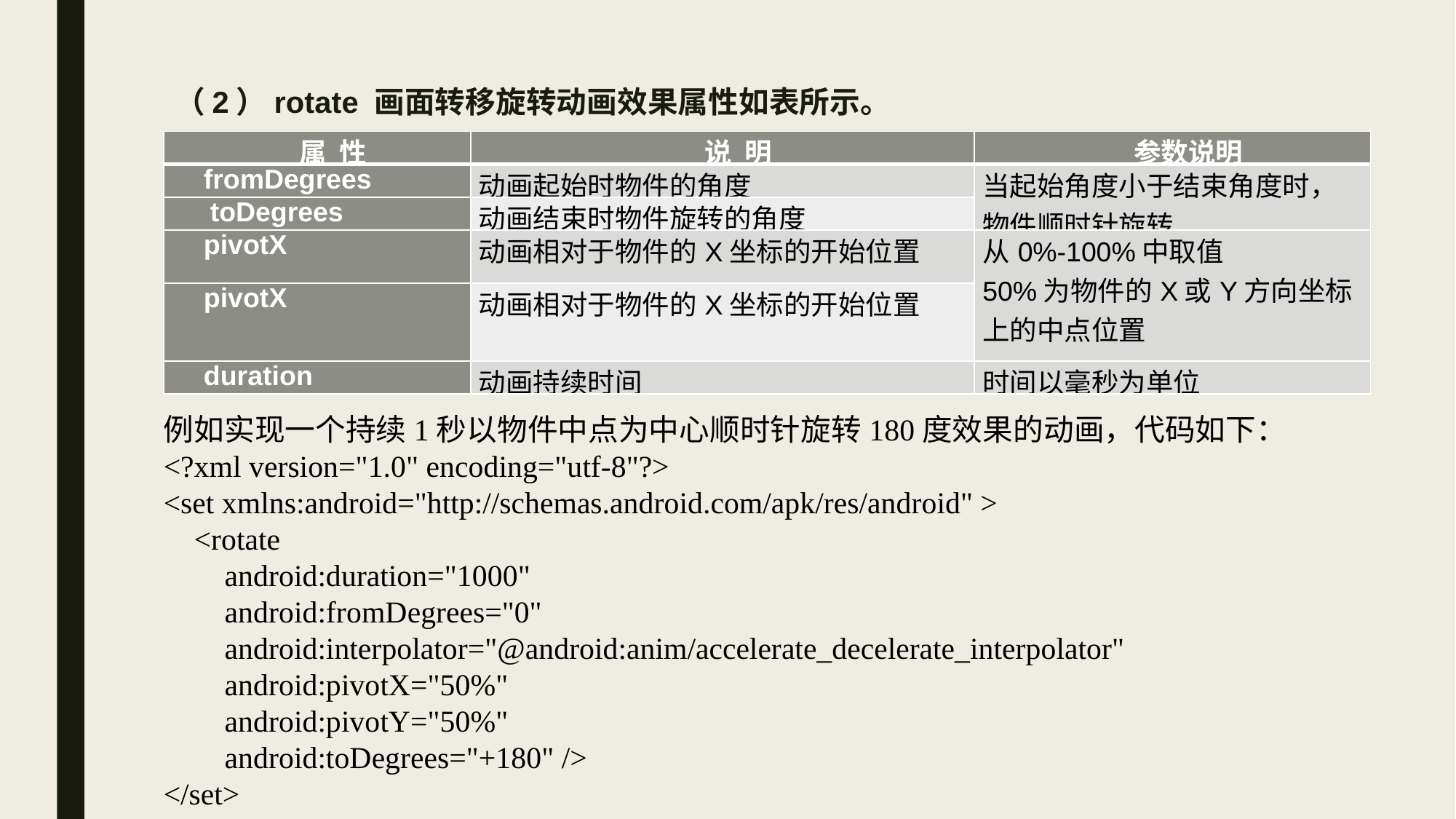

# （2）rotate 画面转移旋转动画效果属性如表所示。
| 属 性 | 说 明 | 参数说明 |
| --- | --- | --- |
| fromDegrees | 动画起始时物件的角度 | 当起始角度小于结束角度时，物件顺时针旋转 |
| toDegrees | 动画结束时物件旋转的角度 |  |
| pivotX | 动画相对于物件的X坐标的开始位置 | 从0%-100%中取值 50%为物件的X或Y方向坐标上的中点位置 |
| pivotX | 动画相对于物件的X坐标的开始位置 |  |
| duration | 动画持续时间 | 时间以毫秒为单位 |
例如实现一个持续1秒以物件中点为中心顺时针旋转180度效果的动画，代码如下：
<?xml version="1.0" encoding="utf-8"?>
<set xmlns:android="http://schemas.android.com/apk/res/android" >
    <rotate
        android:duration="1000"
        android:fromDegrees="0"
        android:interpolator="@android:anim/accelerate_decelerate_interpolator"
        android:pivotX="50%"
        android:pivotY="50%"
        android:toDegrees="+180" />
</set>